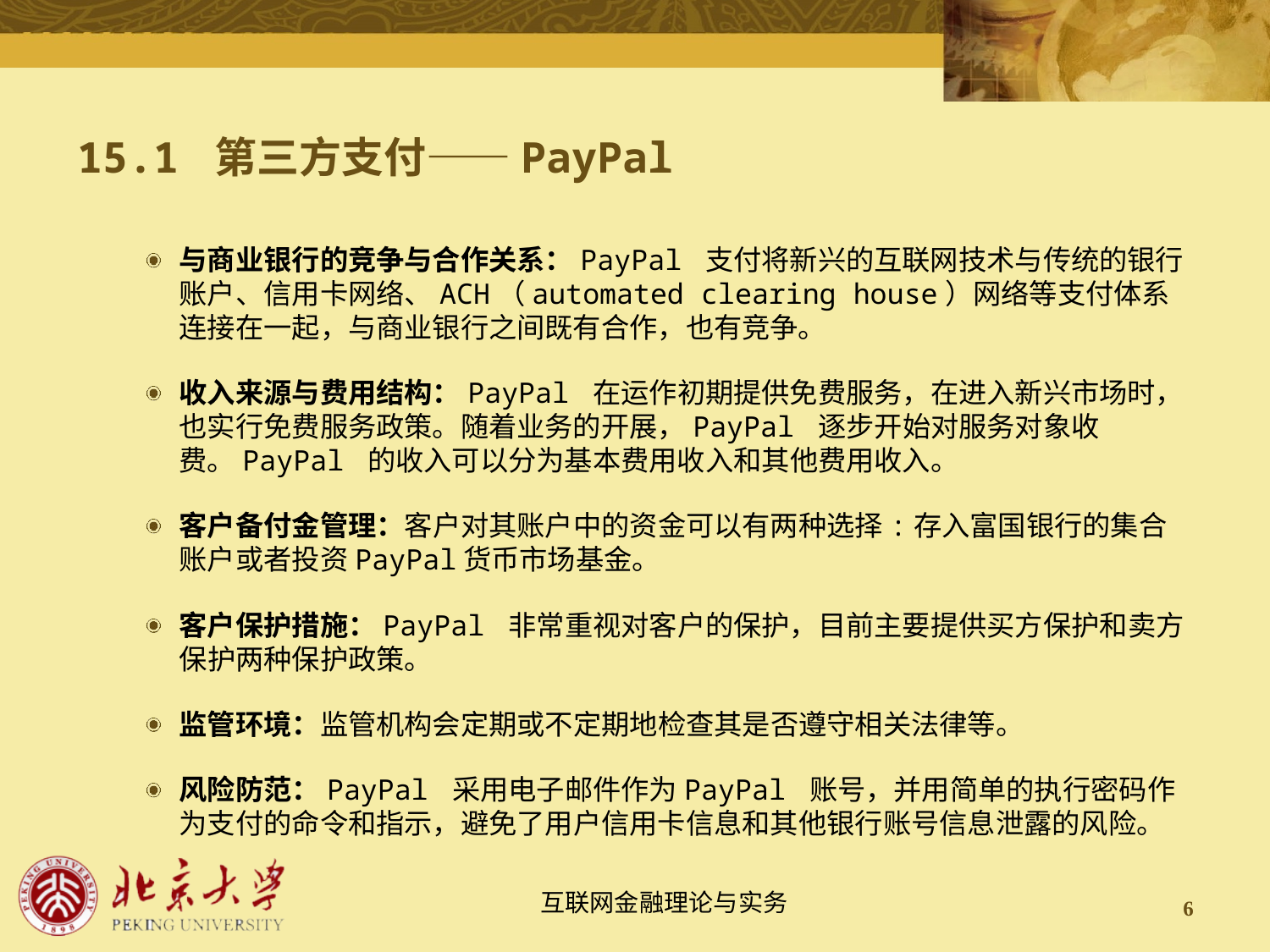

# 15.1 第三方支付——PayPal
与商业银行的竞争与合作关系：PayPal 支付将新兴的互联网技术与传统的银行账户、信用卡网络、ACH（automated clearing house）网络等支付体系连接在一起，与商业银行之间既有合作，也有竞争。
收入来源与费用结构：PayPal 在运作初期提供免费服务，在进入新兴市场时，也实行免费服务政策。随着业务的开展，PayPal 逐步开始对服务对象收费。PayPal 的收入可以分为基本费用收入和其他费用收入。
客户备付金管理：客户对其账户中的资金可以有两种选择:存入富国银行的集合账户或者投资PayPal货币市场基金。
客户保护措施：PayPal 非常重视对客户的保护，目前主要提供买方保护和卖方保护两种保护政策。
监管环境：监管机构会定期或不定期地检查其是否遵守相关法律等。
风险防范：PayPal 采用电子邮件作为PayPal 账号，并用简单的执行密码作为支付的命令和指示，避免了用户信用卡信息和其他银行账号信息泄露的风险。

6